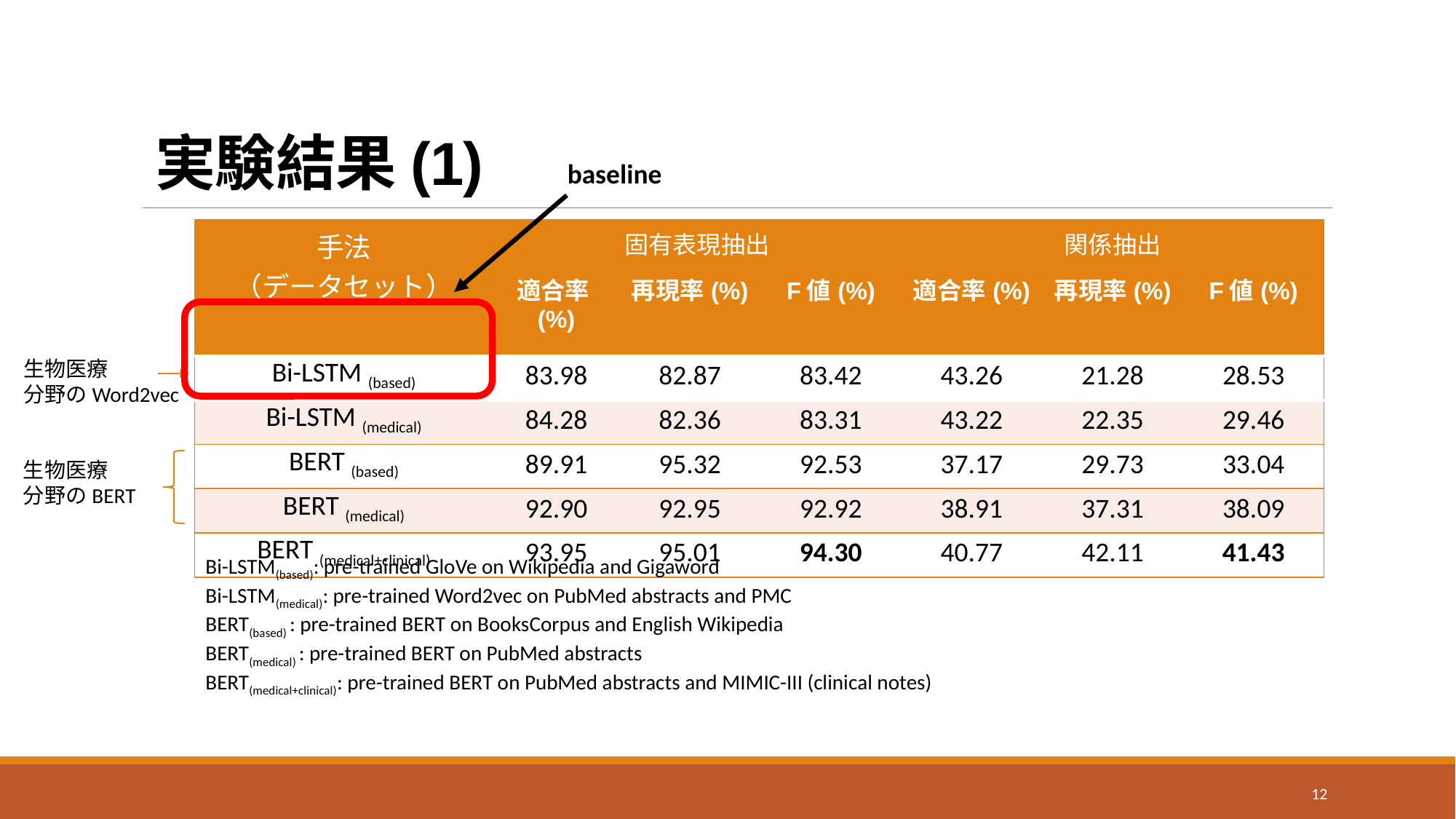

# 実験結果(1)
baseline
| 手法 （データセット） | 固有表現抽出 |  |  | 関係抽出 |  |  |
| --- | --- | --- | --- | --- | --- | --- |
|  | 適合率(%) | 再現率(%) | F値(%) | 適合率(%) | 再現率(%) | F値(%) |
| Bi-LSTM (based) | 83.98 | 82.87 | 83.42 | 43.26 | 21.28 | 28.53 |
| Bi-LSTM (medical) | 84.28 | 82.36 | 83.31 | 43.22 | 22.35 | 29.46 |
| BERT (based) | 89.91 | 95.32 | 92.53 | 37.17 | 29.73 | 33.04 |
| BERT (medical) | 92.90 | 92.95 | 92.92 | 38.91 | 37.31 | 38.09 |
| BERT (medical+clinical) | 93.95 | 95.01 | 94.30 | 40.77 | 42.11 | 41.43 |

生物医療
分野のWord2vec

生物医療
分野のBERT
Bi-LSTM(based): pre-trained GloVe on Wikipedia and Gigaword
Bi-LSTM(medical): pre-trained Word2vec on PubMed abstracts and PMC
BERT(based) : pre-trained BERT on BooksCorpus and English Wikipedia
BERT(medical) : pre-trained BERT on PubMed abstracts
BERT(medical+clinical): pre-trained BERT on PubMed abstracts and MIMIC-III (clinical notes)
12